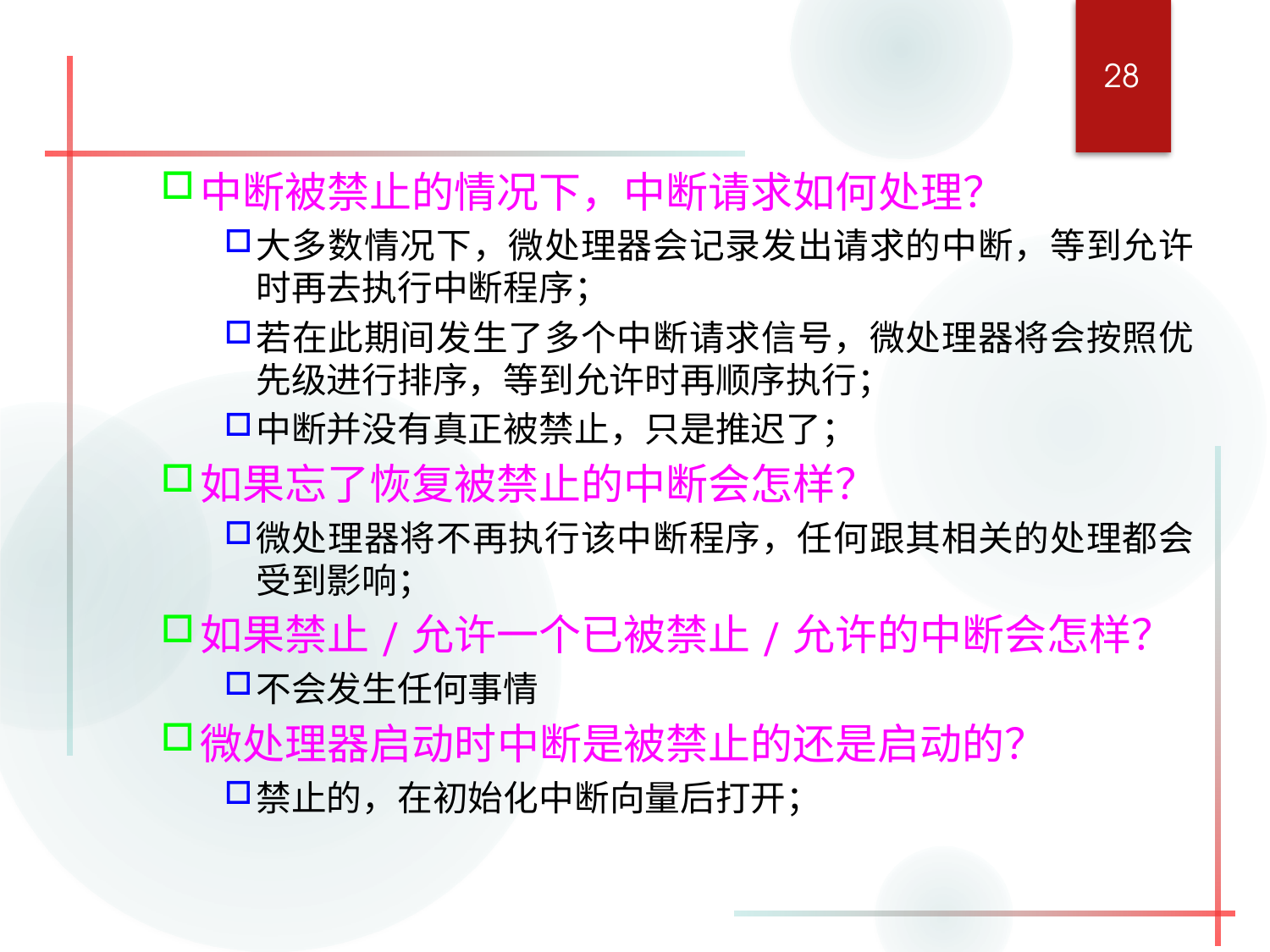

28
中断被禁止的情况下，中断请求如何处理？
大多数情况下，微处理器会记录发出请求的中断，等到允许时再去执行中断程序；
若在此期间发生了多个中断请求信号，微处理器将会按照优先级进行排序，等到允许时再顺序执行；
中断并没有真正被禁止，只是推迟了；
如果忘了恢复被禁止的中断会怎样？
微处理器将不再执行该中断程序，任何跟其相关的处理都会受到影响；
如果禁止/允许一个已被禁止/允许的中断会怎样？
不会发生任何事情
微处理器启动时中断是被禁止的还是启动的？
禁止的，在初始化中断向量后打开；